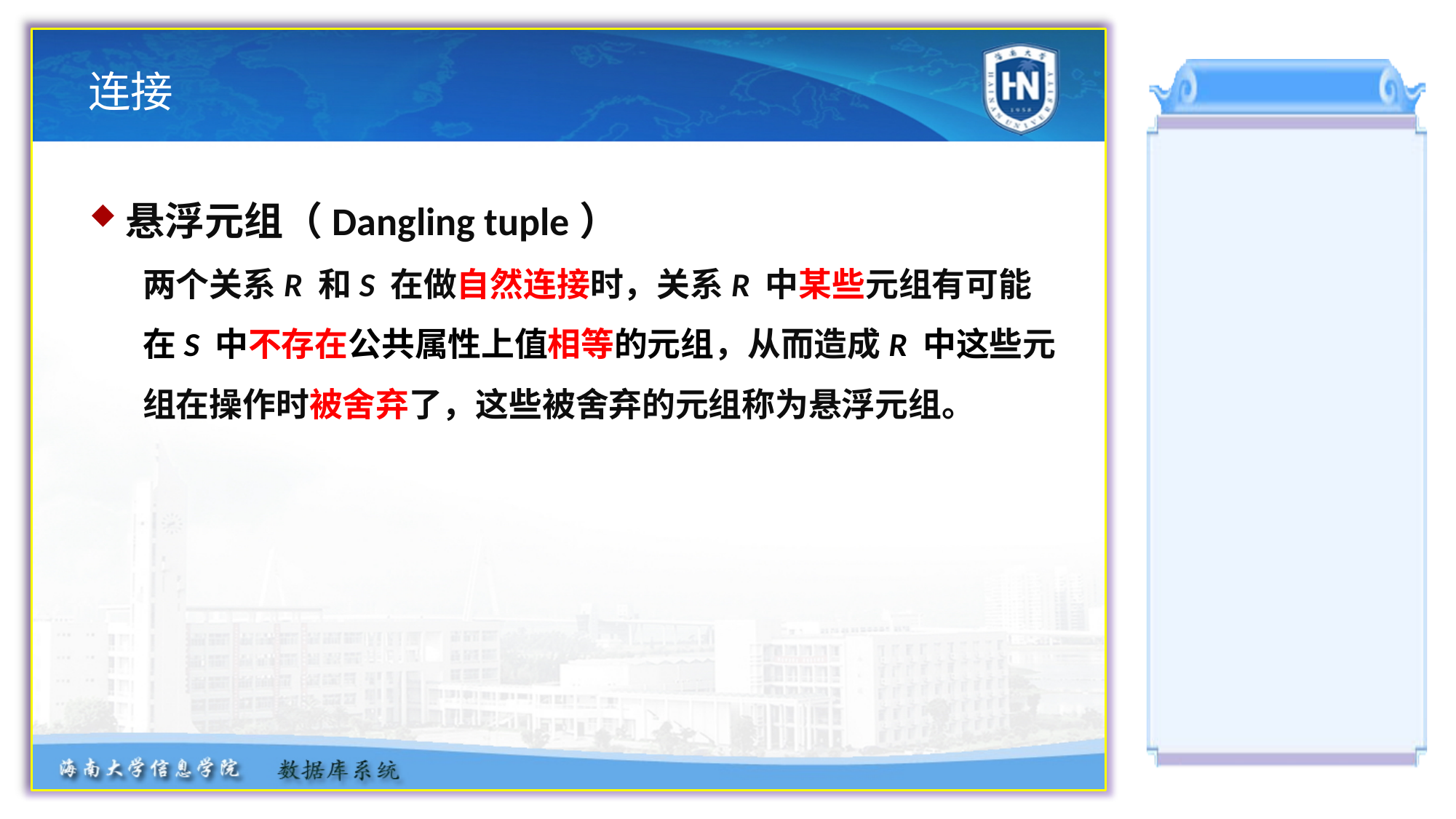

# 连接
悬浮元组（Dangling tuple）
两个关系R 和S 在做自然连接时，关系R 中某些元组有可能在S 中不存在公共属性上值相等的元组，从而造成R 中这些元组在操作时被舍弃了，这些被舍弃的元组称为悬浮元组。